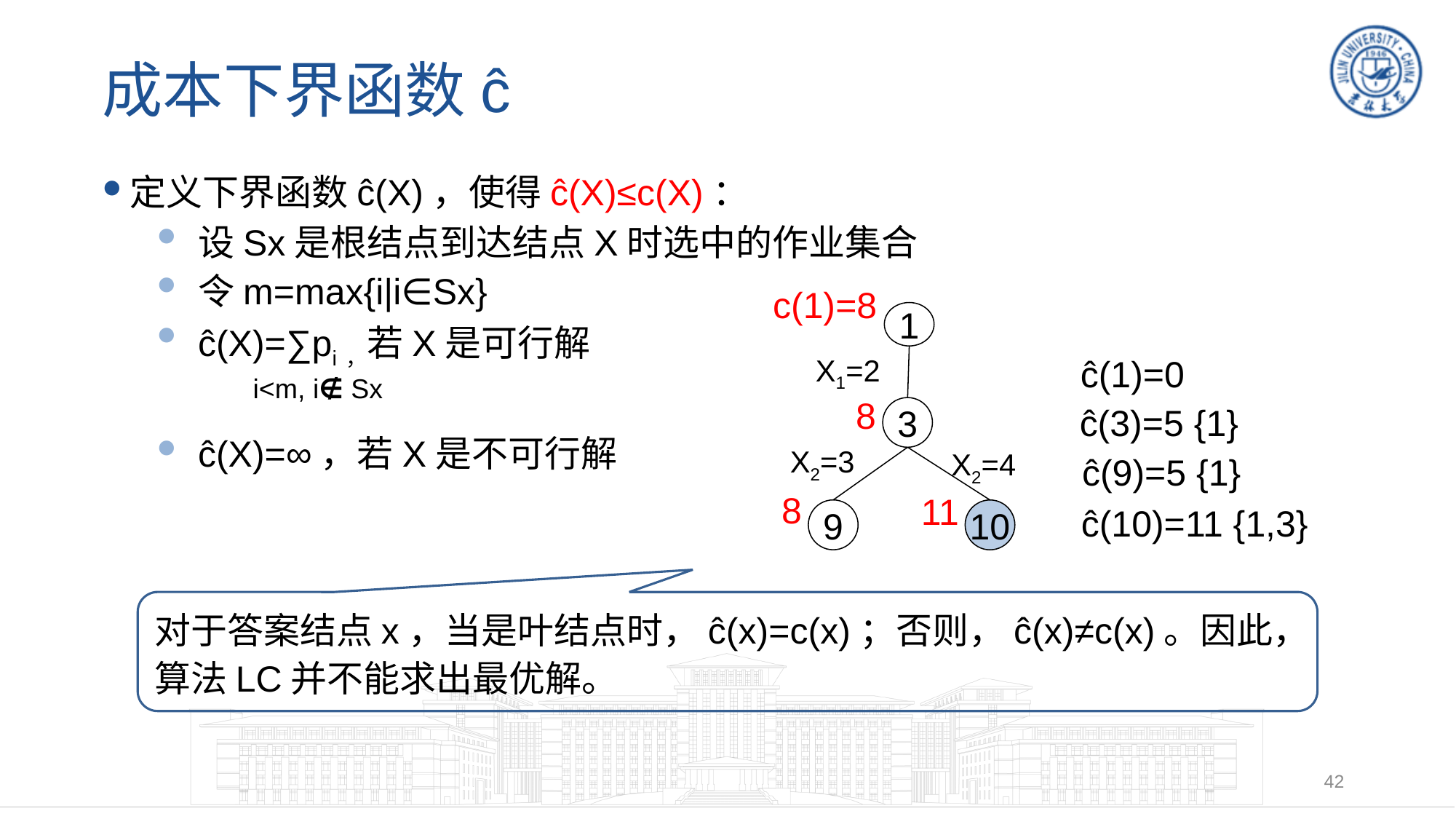

# 成本下界函数ĉ
定义下界函数ĉ(X)，使得ĉ(X)≤c(X)：
设Sx是根结点到达结点X时选中的作业集合
令m=max{i|i∈Sx}
ĉ(X)=∑pi，若X是可行解

ĉ(X)=∞，若X是不可行解

c(1)=8
1
X1=2
3
X2=4
10
 ĉ(1)=0
i<m, i∉ Sx
8
ĉ(3)=5 {1}
X2=3
ĉ(9)=5 {1}
8
11
ĉ(10)=11 {1,3}
9
对于答案结点x，当是叶结点时，ĉ(x)=c(x)；否则，ĉ(x)≠c(x)。因此，算法LC并不能求出最优解。
42